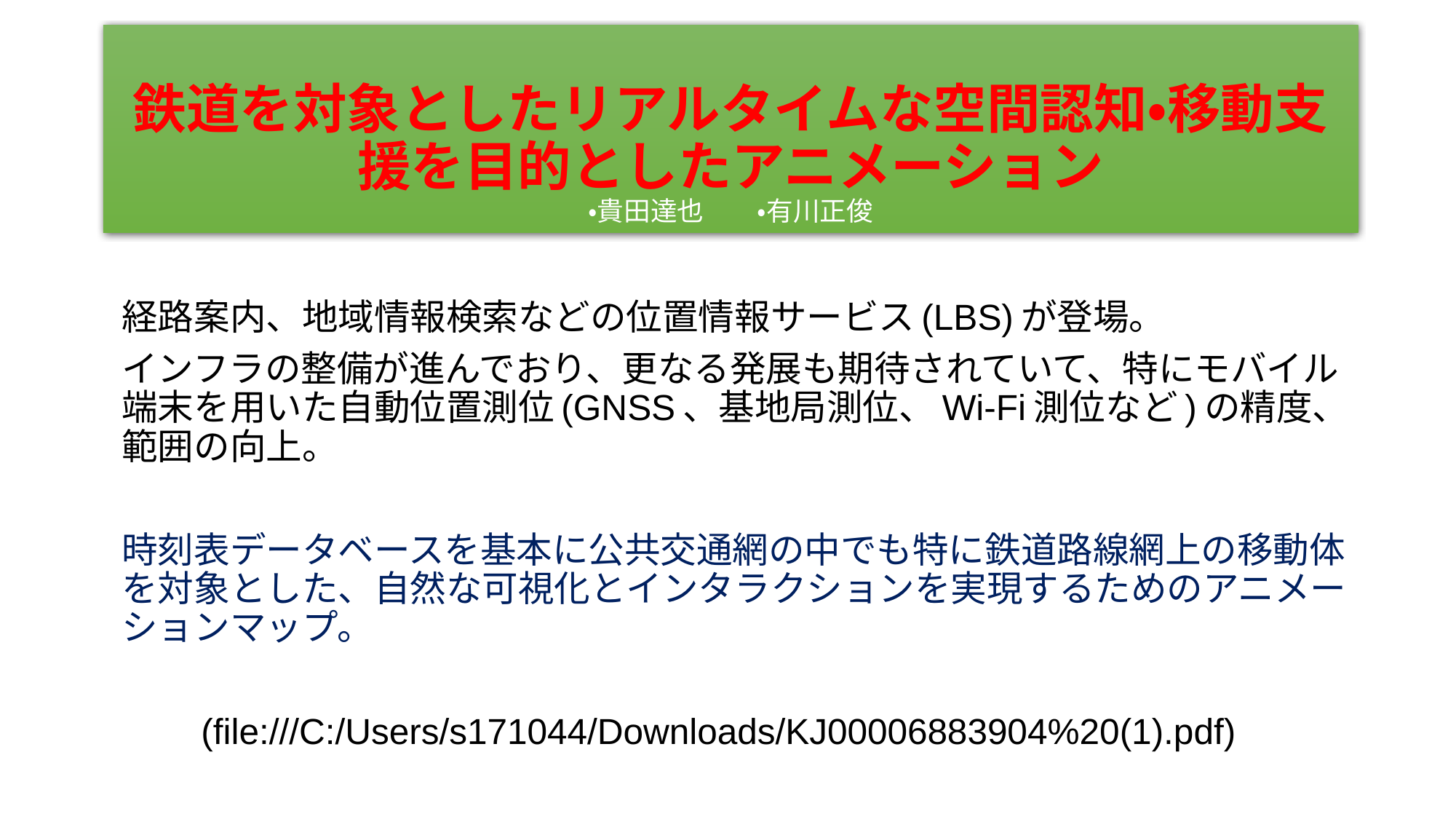

# 鉄道を対象としたリアルタイムな空間認知・移動支援を目的としたアニメーション ・貴田達也　　・有川正俊
経路案内、地域情報検索などの位置情報サービス(LBS)が登場。
インフラの整備が進んでおり、更なる発展も期待されていて、特にモバイル端末を用いた自動位置測位(GNSS、基地局測位、Wi-Fi測位など)の精度、範囲の向上。

時刻表データベースを基本に公共交通網の中でも特に鉄道路線網上の移動体を対象とした、自然な可視化とインタラクションを実現するためのアニメーションマップ。

　　(file:///C:/Users/s171044/Downloads/KJ00006883904%20(1).pdf)